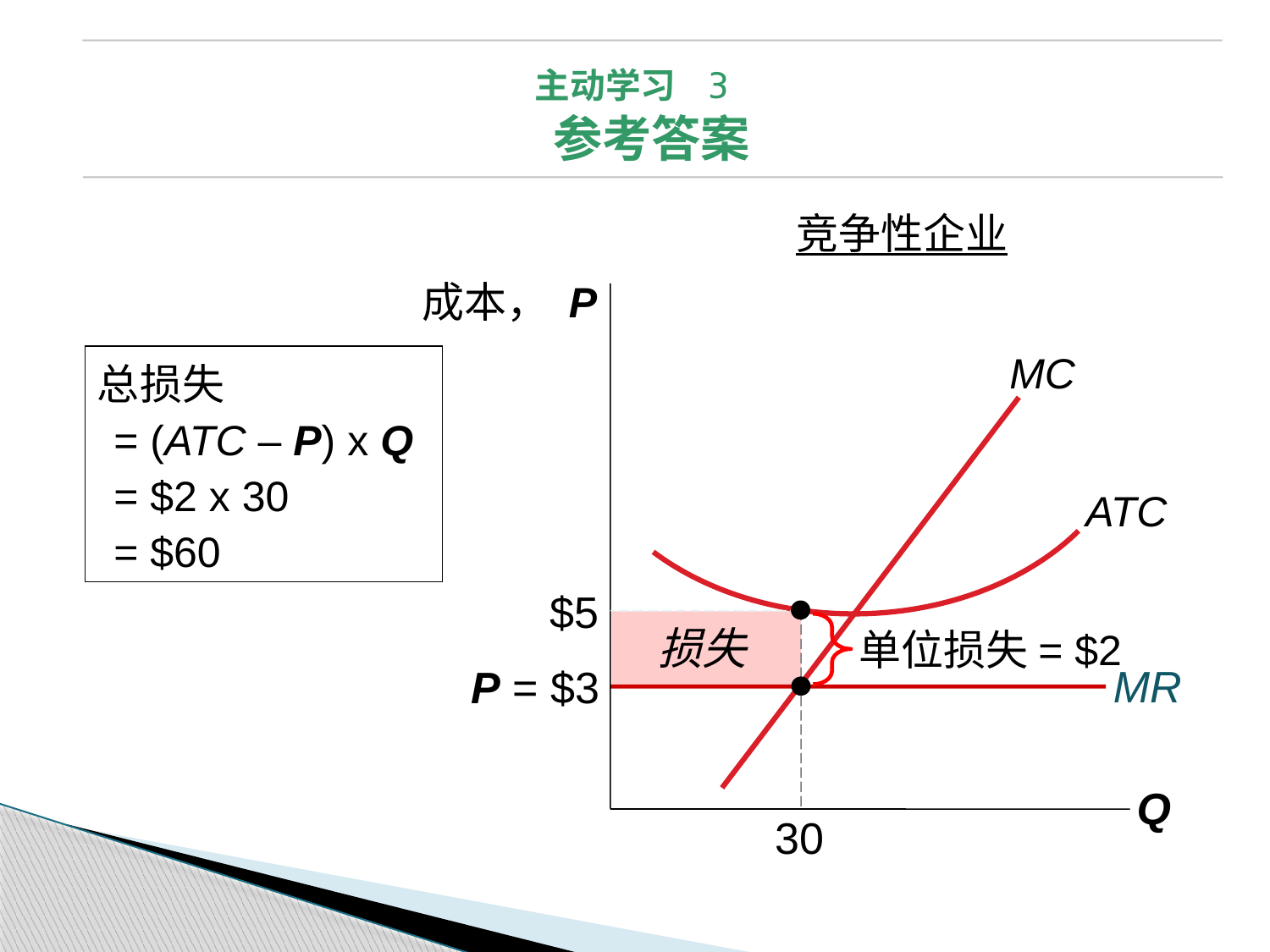

主动学习   3
参考答案
竞争性企业
成本， P

Q
总损失
= (ATC – P) x Q = $2 x 30
= $60
MC

ATC
$5

30

损失

单位损失= $2
P = $3
MR